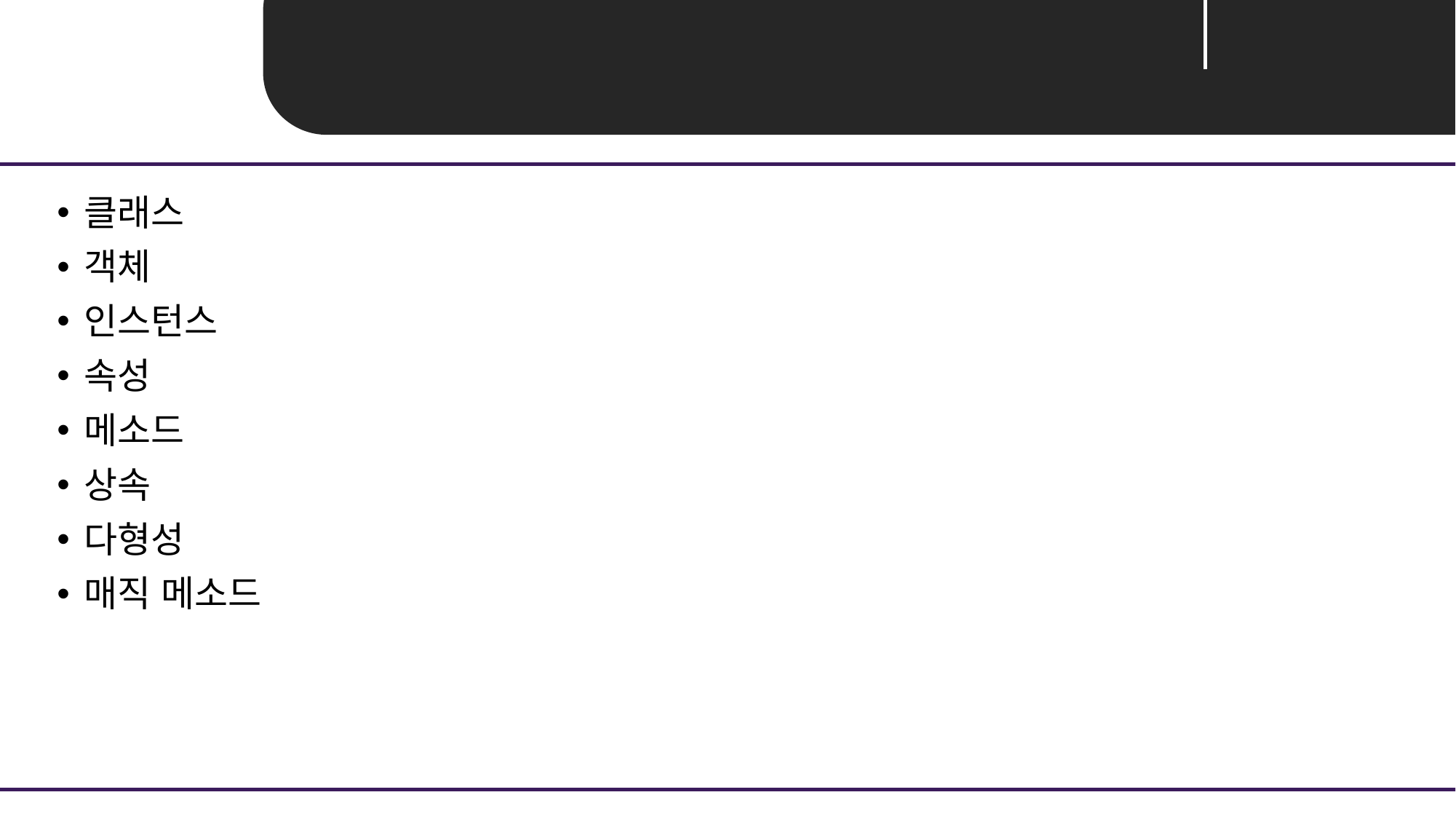

클래스
객체
인스턴스
속성
메소드
상속
다형성
매직 메소드